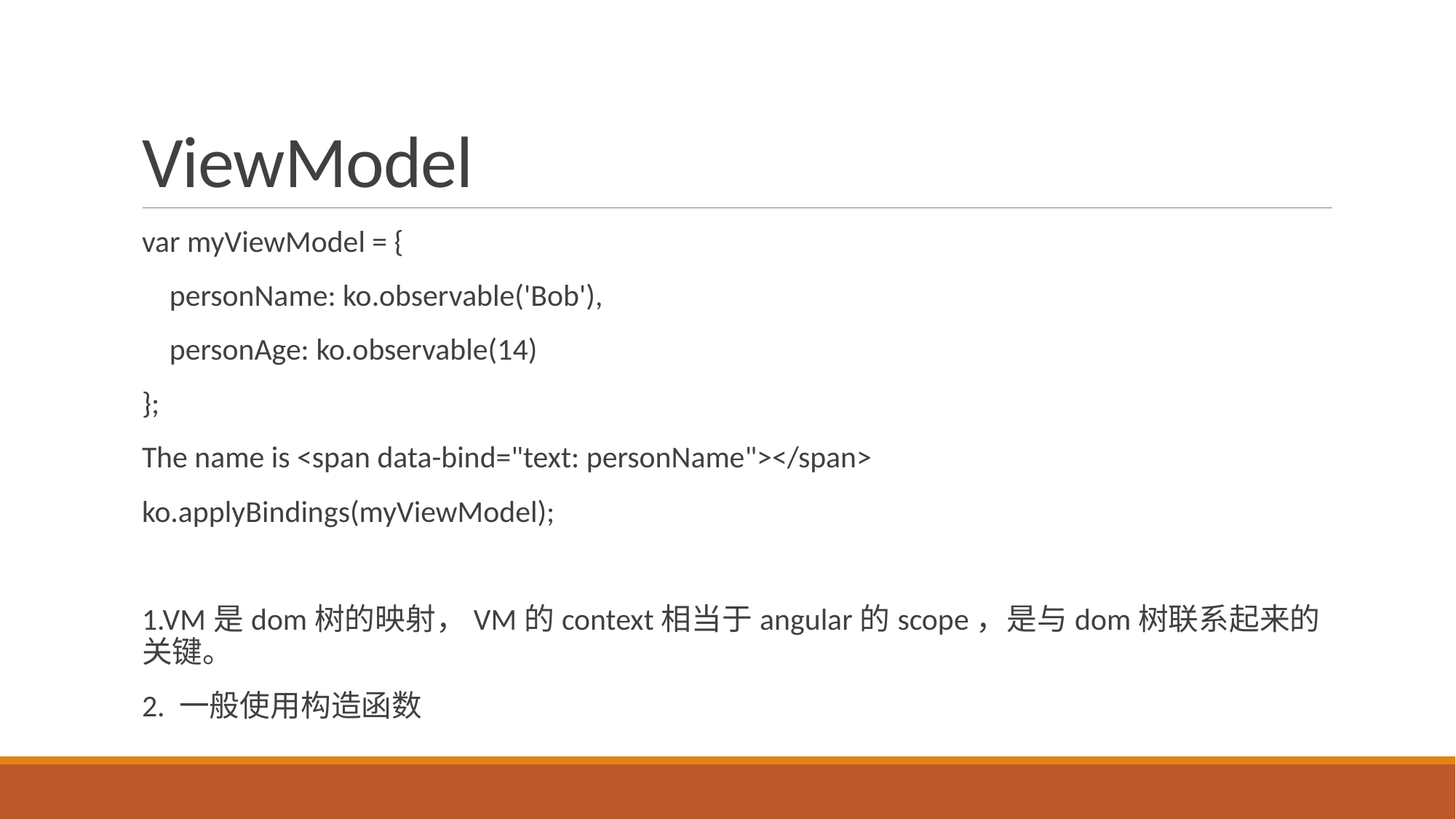

# ViewModel
var myViewModel = {
    personName: ko.observable('Bob'),
    personAge: ko.observable(14)
};
The name is <span data-bind="text: personName"></span>
ko.applyBindings(myViewModel);

1.VM是dom树的映射，VM的context相当于angular的scope，是与dom树联系起来的关键。
2. 一般使用构造函数